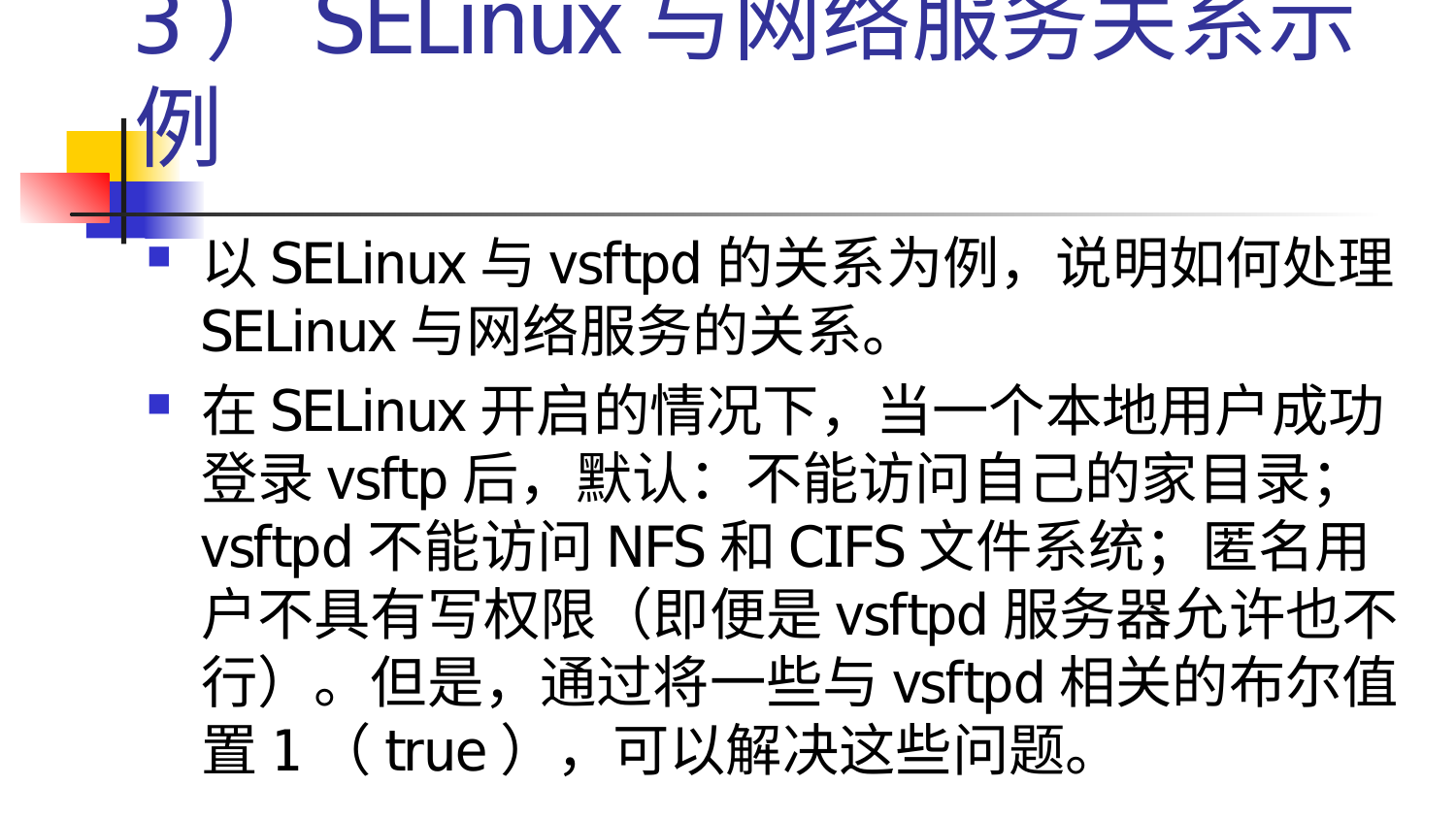

# 3）SELinux与网络服务关系示例
以SELinux与vsftpd的关系为例，说明如何处理SELinux与网络服务的关系。
在SELinux开启的情况下，当一个本地用户成功登录vsftp后，默认：不能访问自己的家目录；vsftpd不能访问NFS和CIFS文件系统；匿名用户不具有写权限（即便是vsftpd服务器允许也不行）。但是，通过将一些与vsftpd相关的布尔值置1（true），可以解决这些问题。